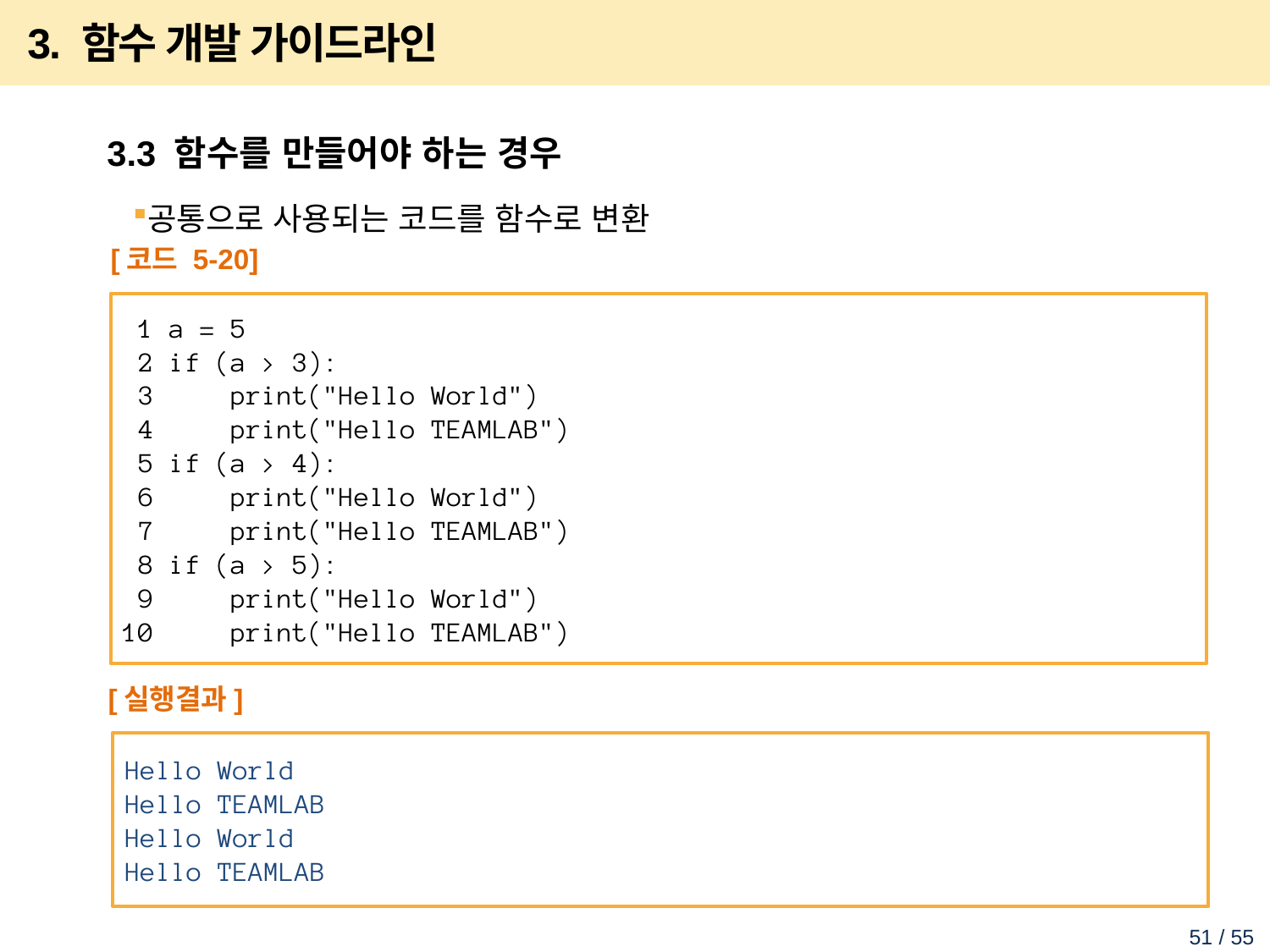

# 3. 함수 개발 가이드라인
3.3 함수를 만들어야 하는 경우
공통으로 사용되는 코드를 함수로 변환

[코드 5-20]
 1 a = 5
 2 if (a > 3):
 3     print("Hello World")
 4     print("Hello TEAMLAB")
 5 if (a > 4):
 6     print("Hello World")
 7     print("Hello TEAMLAB")
 8 if (a > 5):
 9     print("Hello World")
10     print("Hello TEAMLAB")
[실행결과]
Hello World
Hello TEAMLAB
Hello World
Hello TEAMLAB